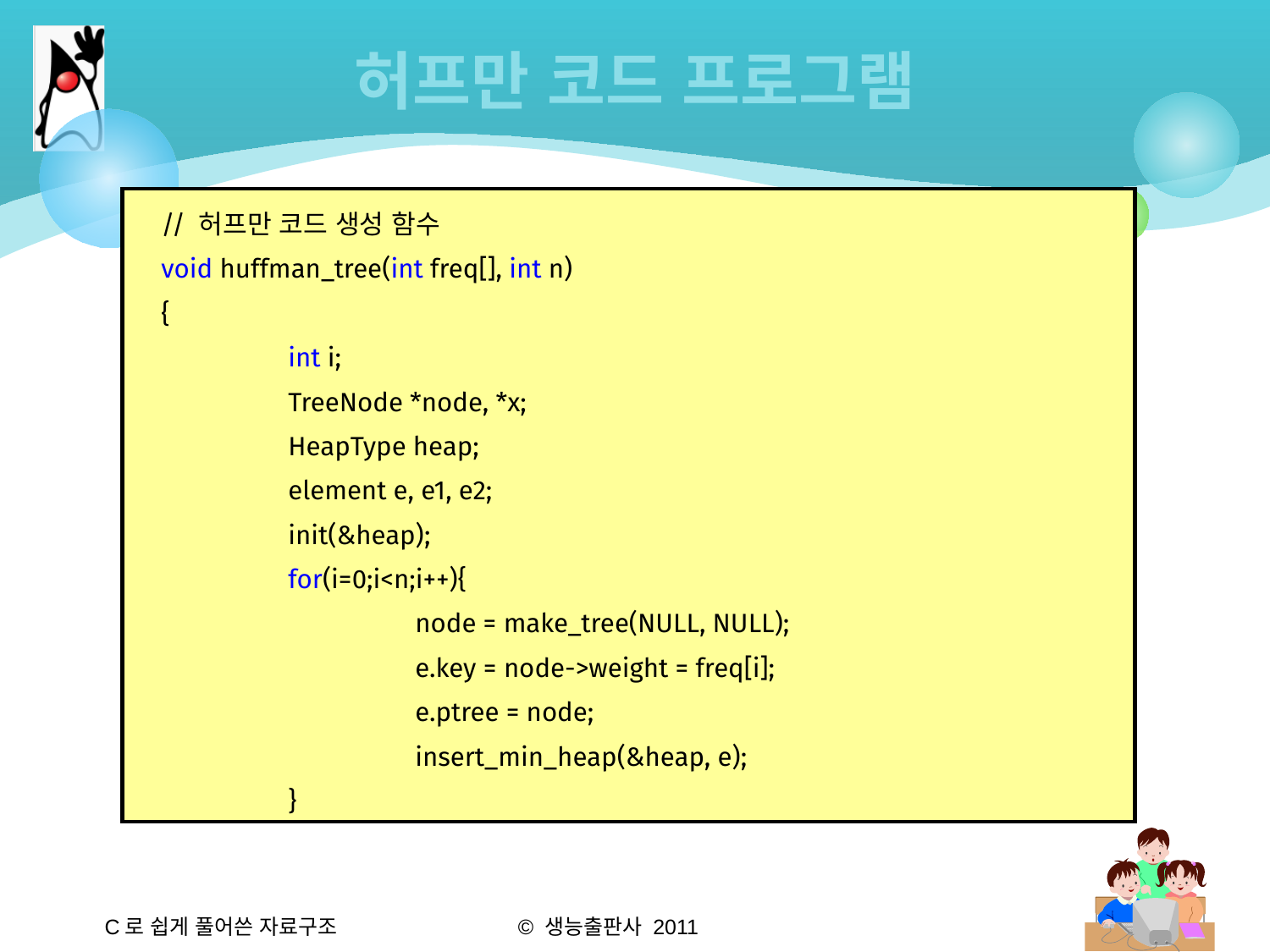

# 허프만 코드 프로그램
// 허프만 코드 생성 함수
void huffman_tree(int freq[], int n)
{
	int i;
	TreeNode *node, *x;
	HeapType heap;
	element e, e1, e2;
	init(&heap);
	for(i=0;i<n;i++){
		node = make_tree(NULL, NULL);
		e.key = node->weight = freq[i];
		e.ptree = node;
		insert_min_heap(&heap, e);
	}